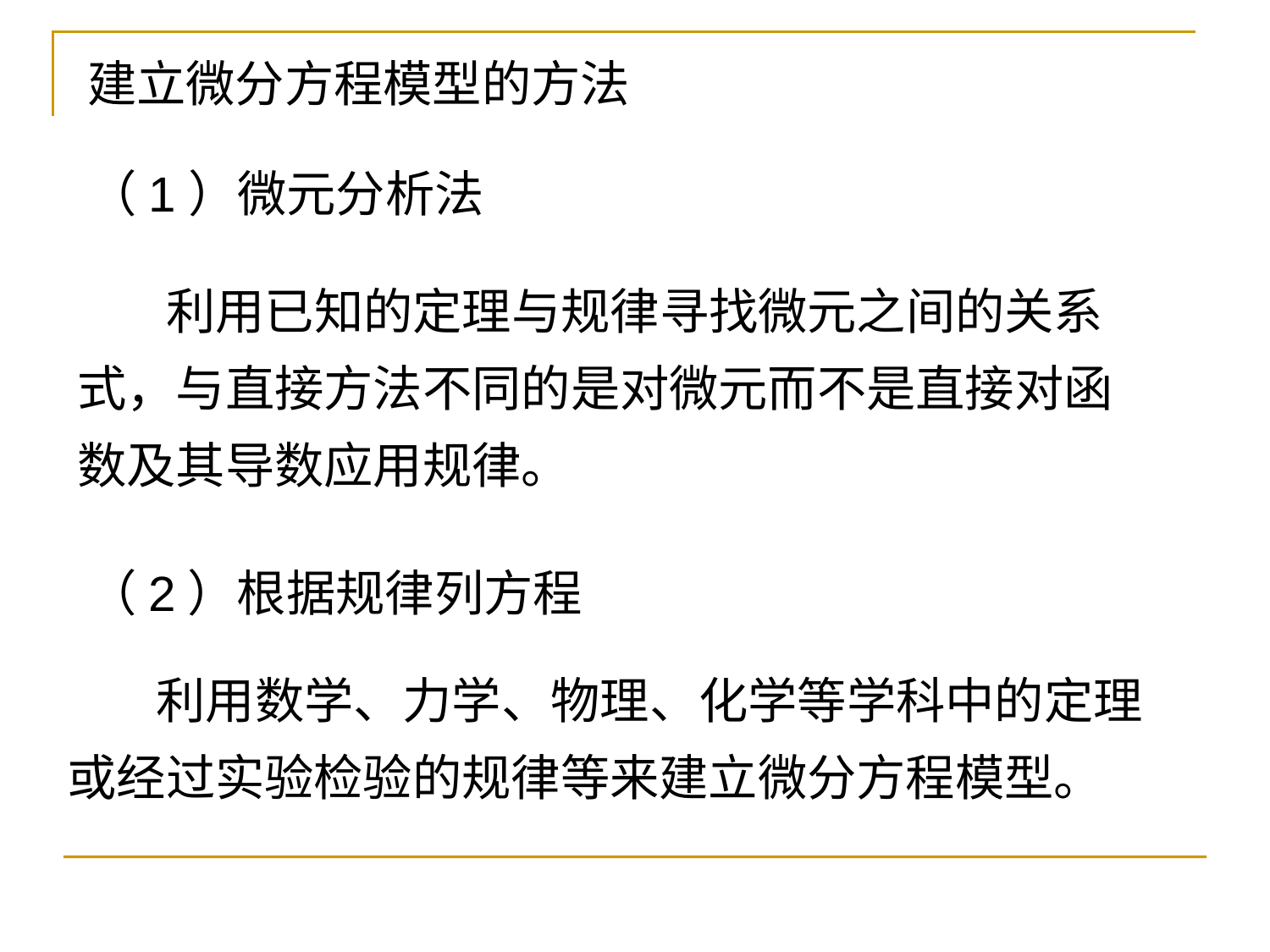

建立微分方程模型的方法
（1）微元分析法
       利用已知的定理与规律寻找微元之间的关系式，与直接方法不同的是对微元而不是直接对函数及其导数应用规律。
（2）根据规律列方程
       利用数学、力学、物理、化学等学科中的定理或经过实验检验的规律等来建立微分方程模型。